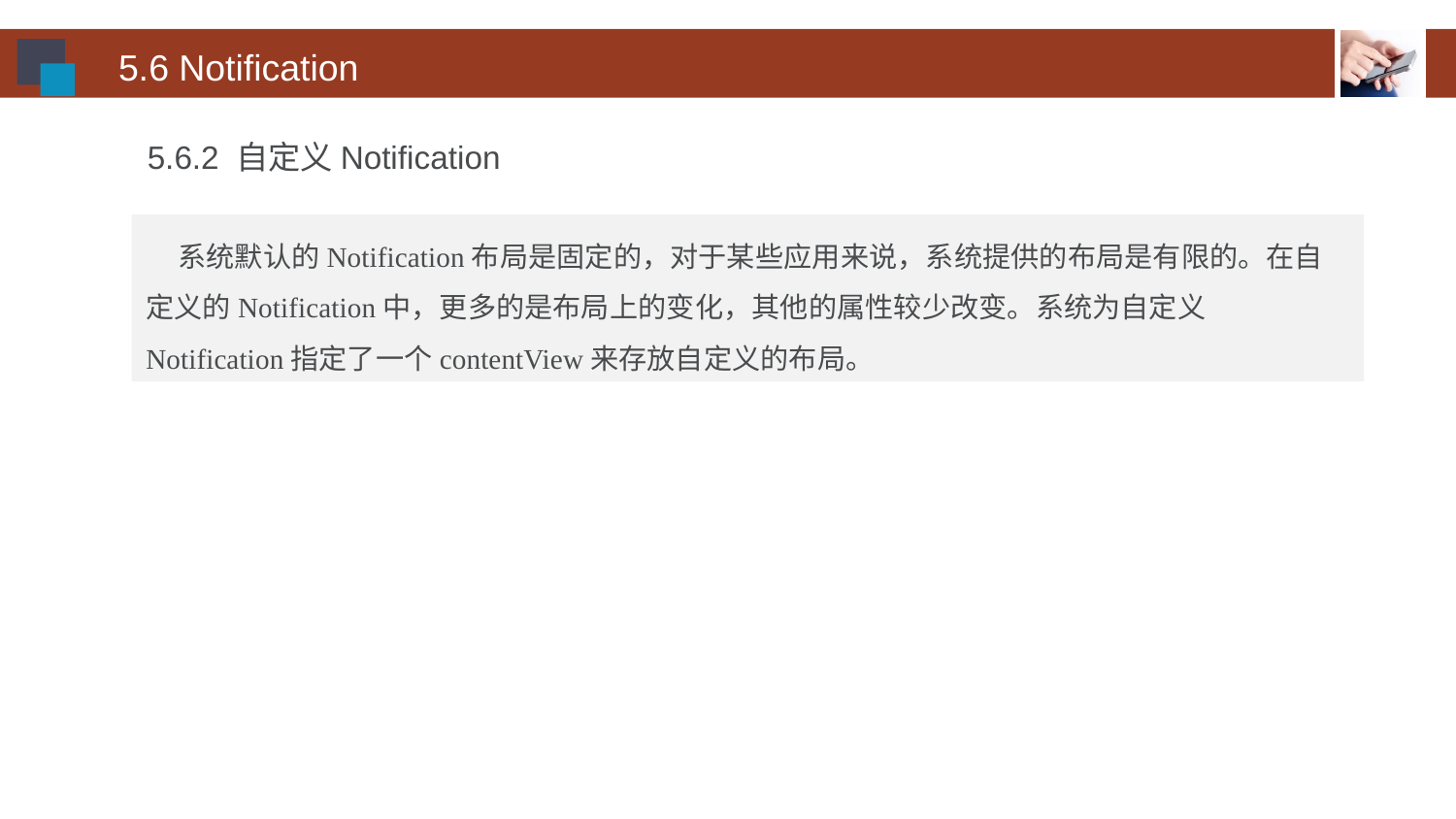

5.6 Notification

5.6.2 自定义Notification

    系统默认的Notification布局是固定的，对于某些应用来说，系统提供的布局是有限的。在自定义的Notification中，更多的是布局上的变化，其他的属性较少改变。系统为自定义Notification指定了一个contentView来存放自定义的布局。